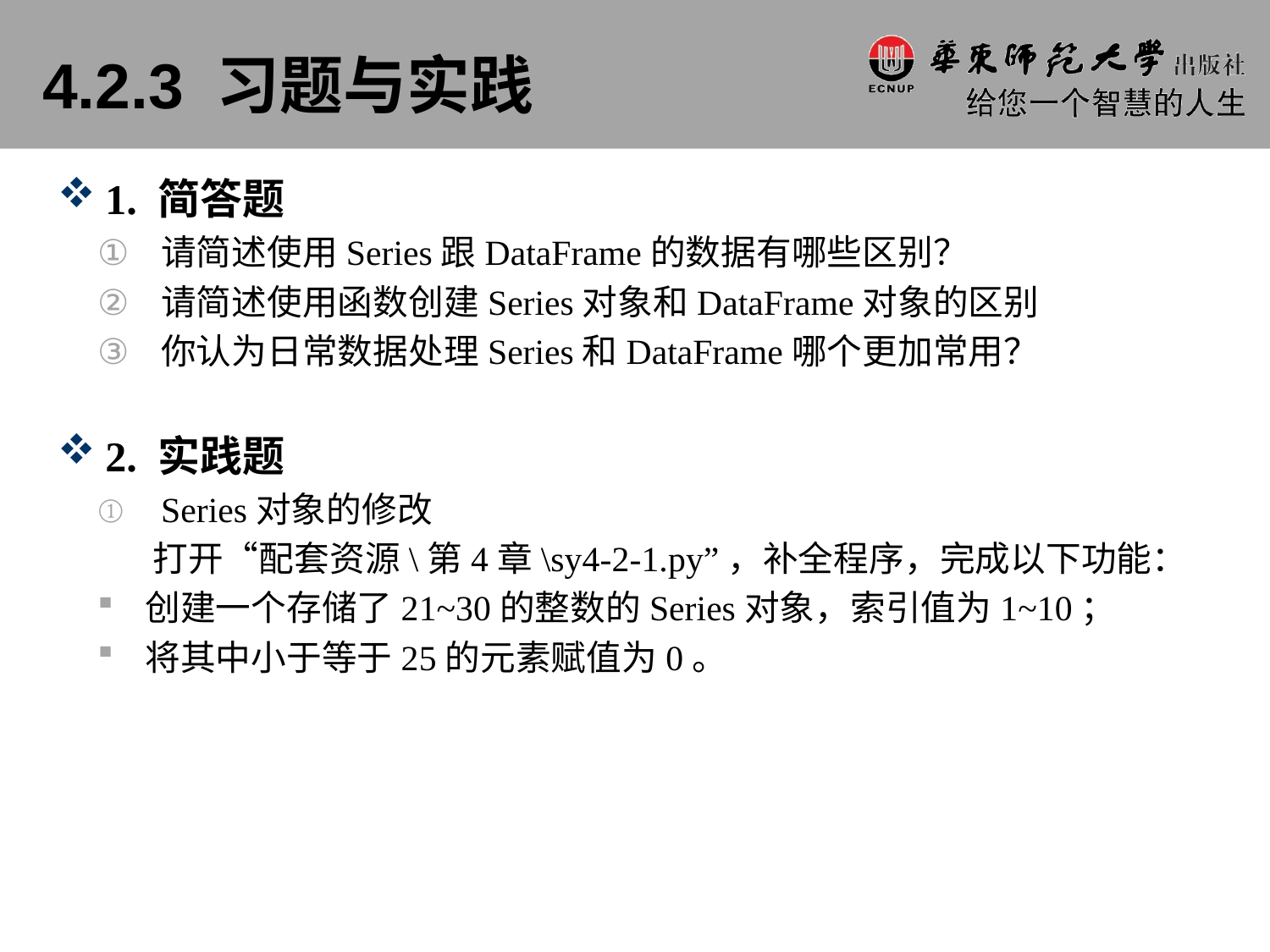

# 4.2.3 习题与实践
1. 简答题
请简述使用Series跟DataFrame的数据有哪些区别？
请简述使用函数创建Series对象和DataFrame对象的区别
你认为日常数据处理Series和DataFrame哪个更加常用？

2. 实践题
Series对象的修改
      打开“配套资源\第4章\sy4-2-1.py”，补全程序，完成以下功能：
创建一个存储了21~30的整数的Series对象，索引值为1~10；
将其中小于等于25的元素赋值为0。